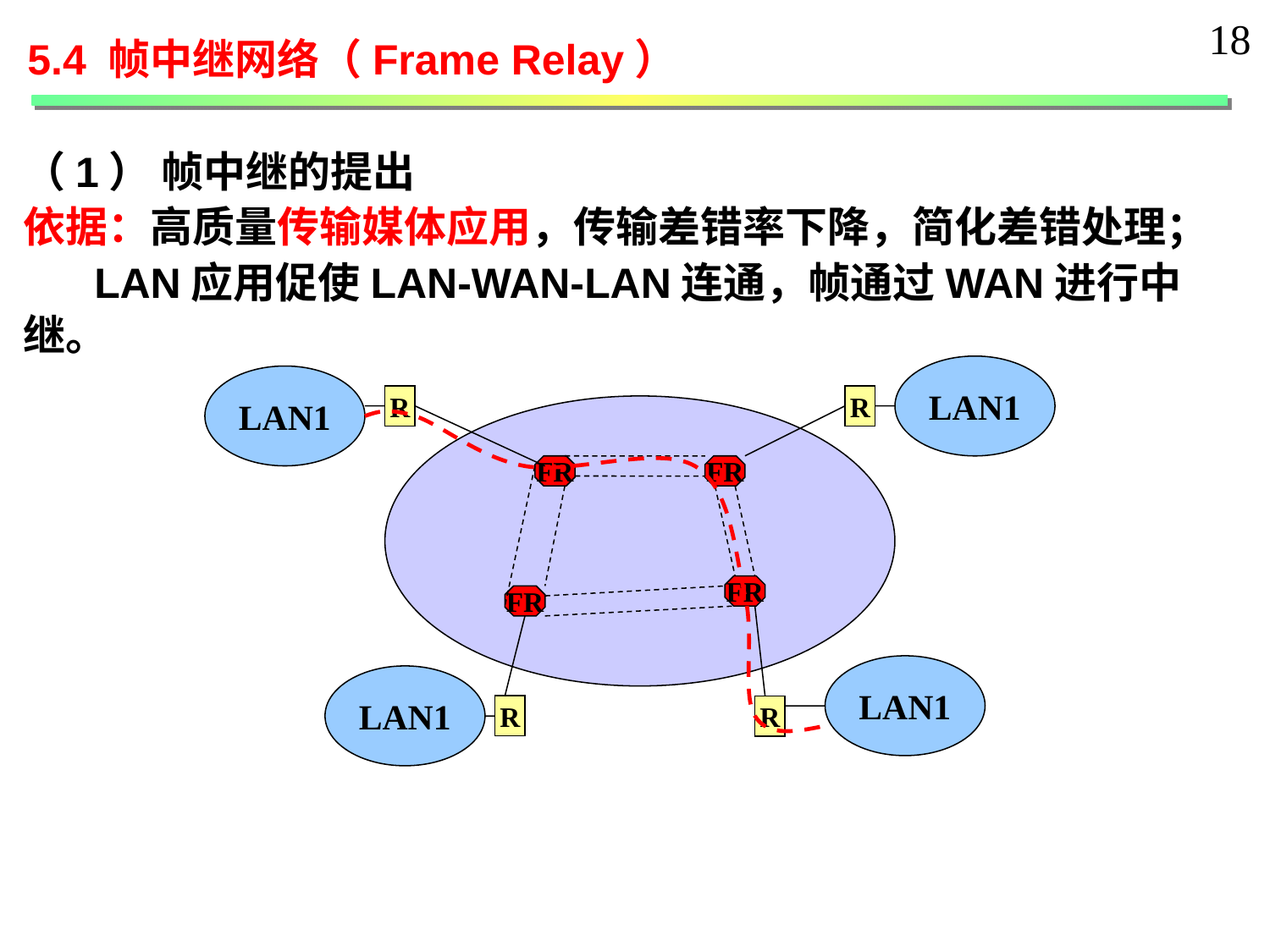

18
5.4 帧中继网络（Frame Relay）

（1） 帧中继的提出
依据：高质量传输媒体应用，传输差错率下降，简化差错处理；
      LAN应用促使LAN-WAN-LAN连通，帧通过WAN进行中继。
LAN1
LAN1
R
R

FR

FR

FR
FR

LAN1
LAN1
R
R